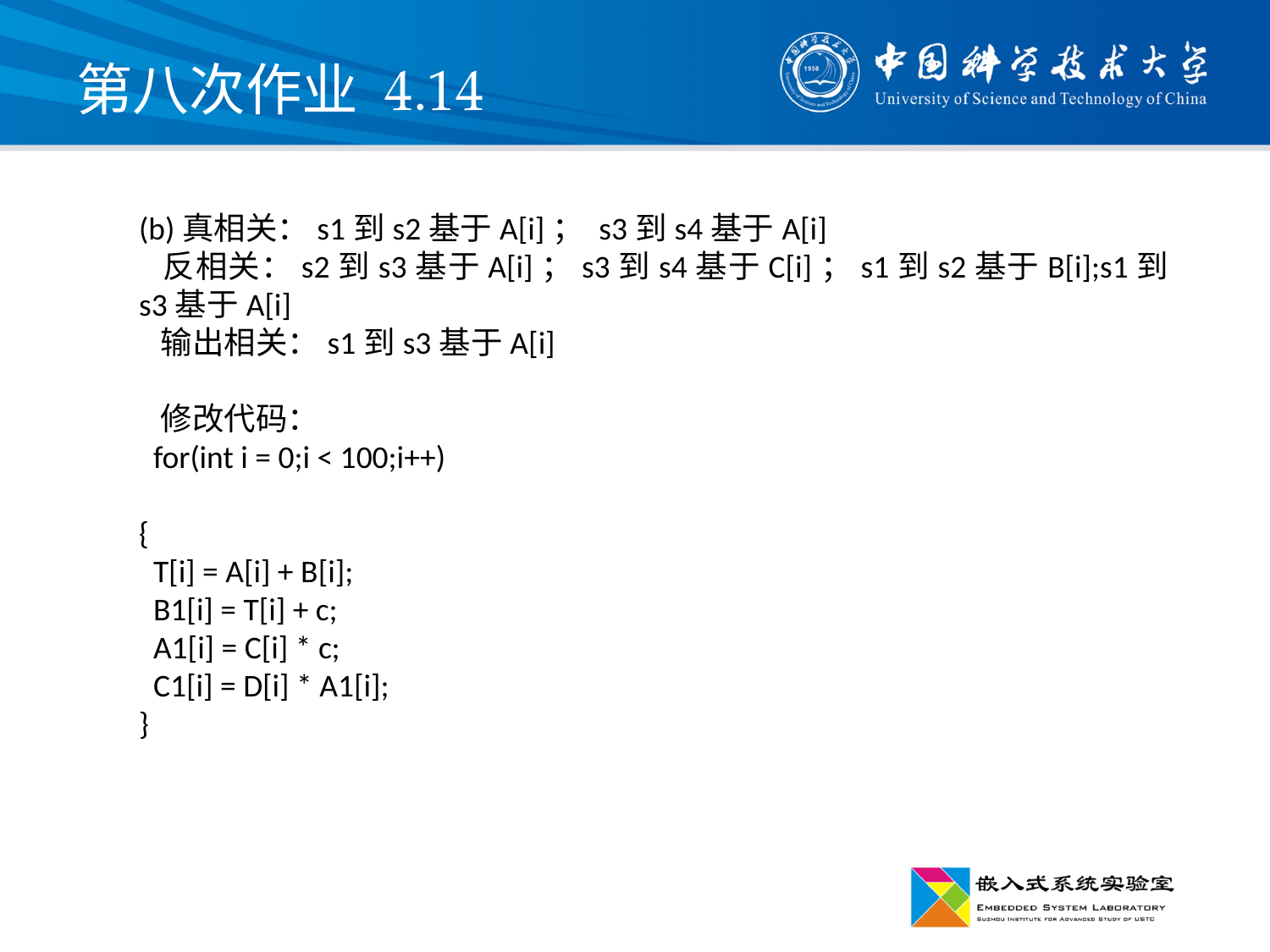

# 第八次作业 4.14
(b)真相关：s1到s2基于A[i]； s3到s4基于A[i]
  反相关：s2到s3基于A[i]；s3到s4基于C[i]；s1到s2基于B[i];s1到s3基于A[i]
  输出相关：s1到s3基于A[i]

  修改代码：
  for(int i = 0;i < 100;i++)
{
  T[i] = A[i] + B[i];
  B1[i] = T[i] + c;
  A1[i] = C[i] * c;
  C1[i] = D[i] * A1[i];
}